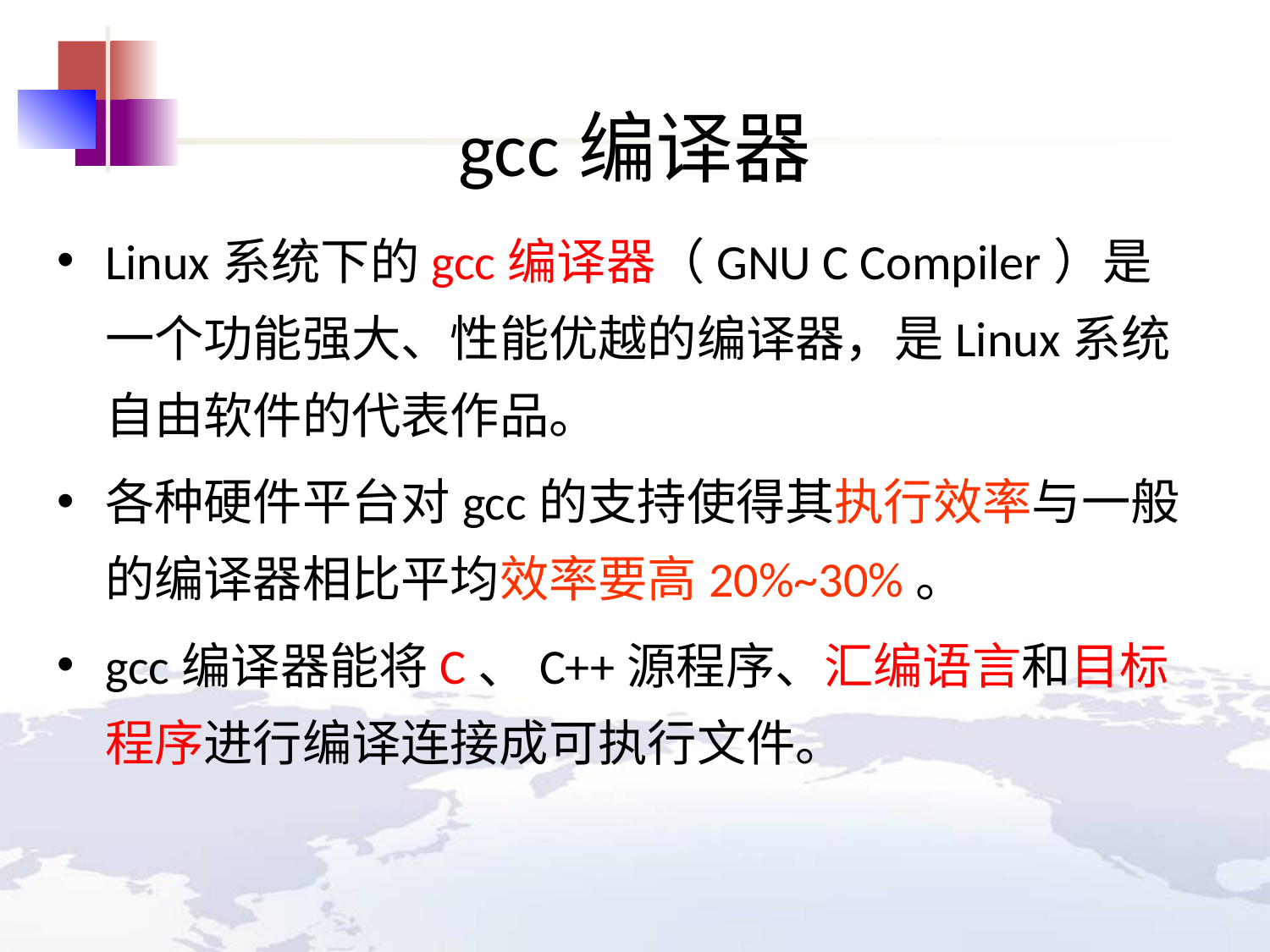

# gcc编译器
Linux系统下的gcc编译器（GNU C Compiler）是一个功能强大、性能优越的编译器，是Linux系统自由软件的代表作品。
各种硬件平台对gcc的支持使得其执行效率与一般的编译器相比平均效率要高20%~30%。
gcc编译器能将C、C++源程序、汇编语言和目标程序进行编译连接成可执行文件。